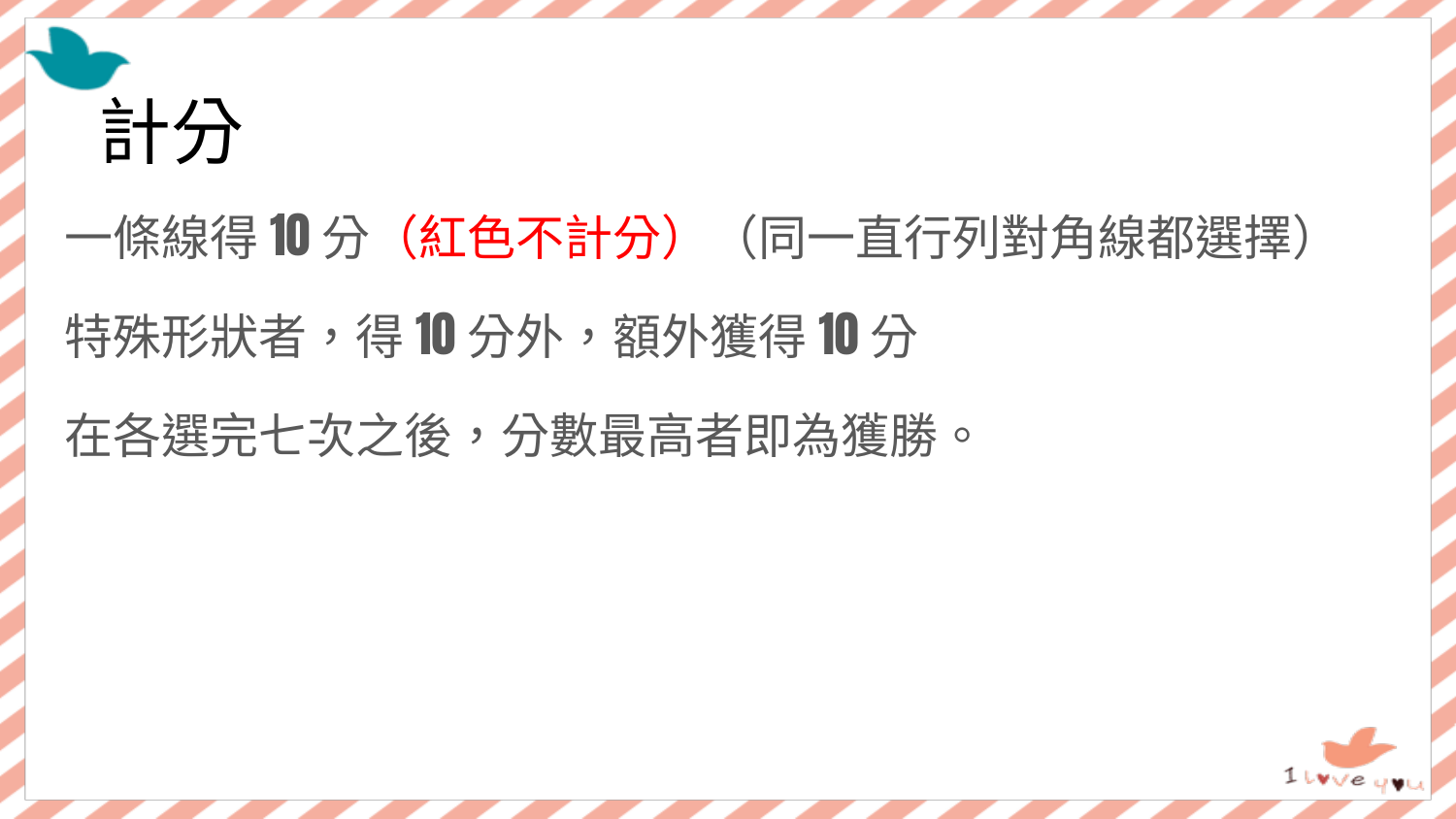

# 計分

一條線得10分（紅色不計分）（同一直行列對角線都選擇）
特殊形狀者，得10分外，額外獲得10分
在各選完七次之後，分數最高者即為獲勝。